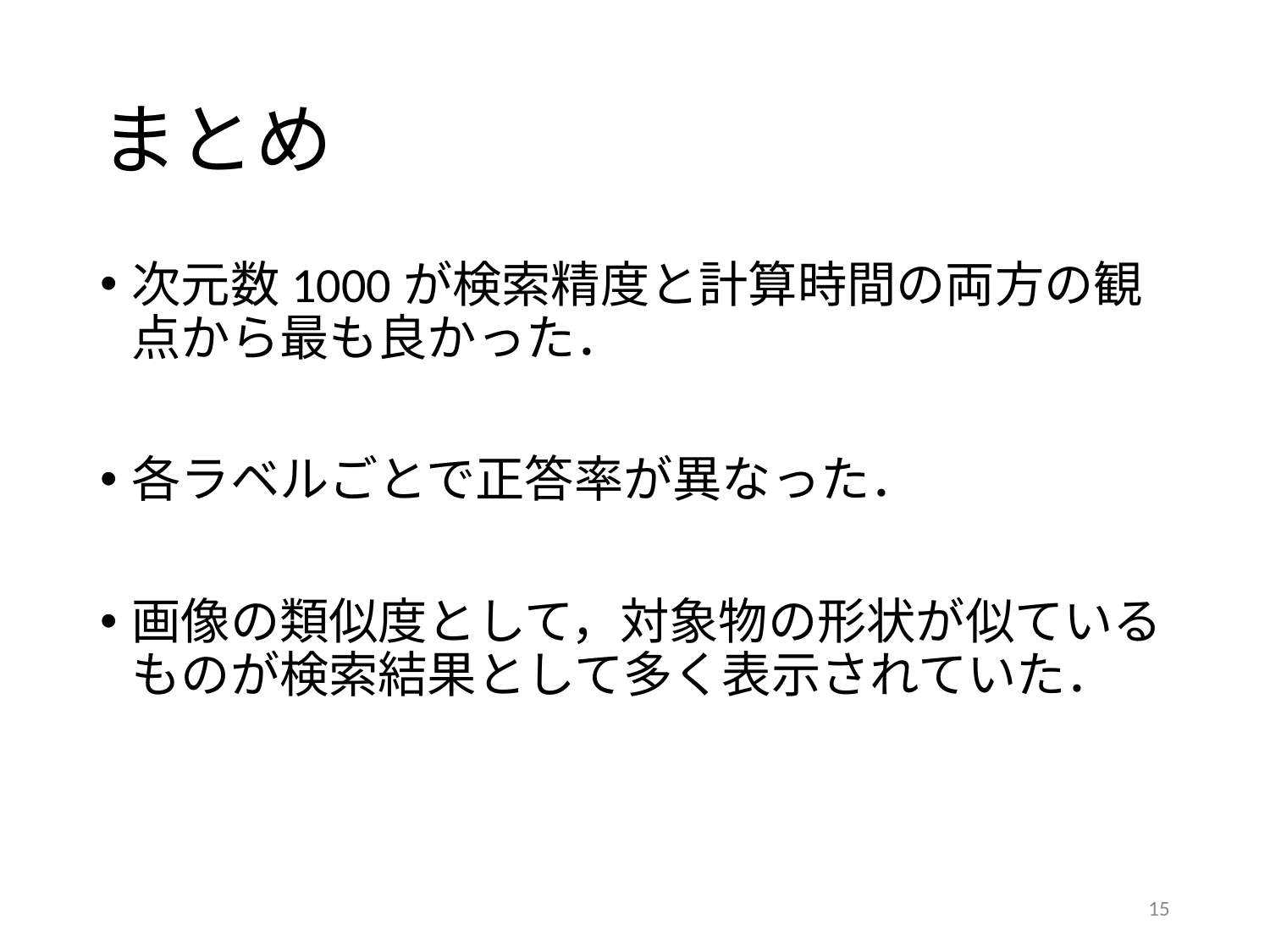

# まとめ
次元数1000が検索精度と計算時間の両方の観点から最も良かった．

各ラベルごとで正答率が異なった．

画像の類似度として，対象物の形状が似ているものが検索結果として多く表示されていた．

15